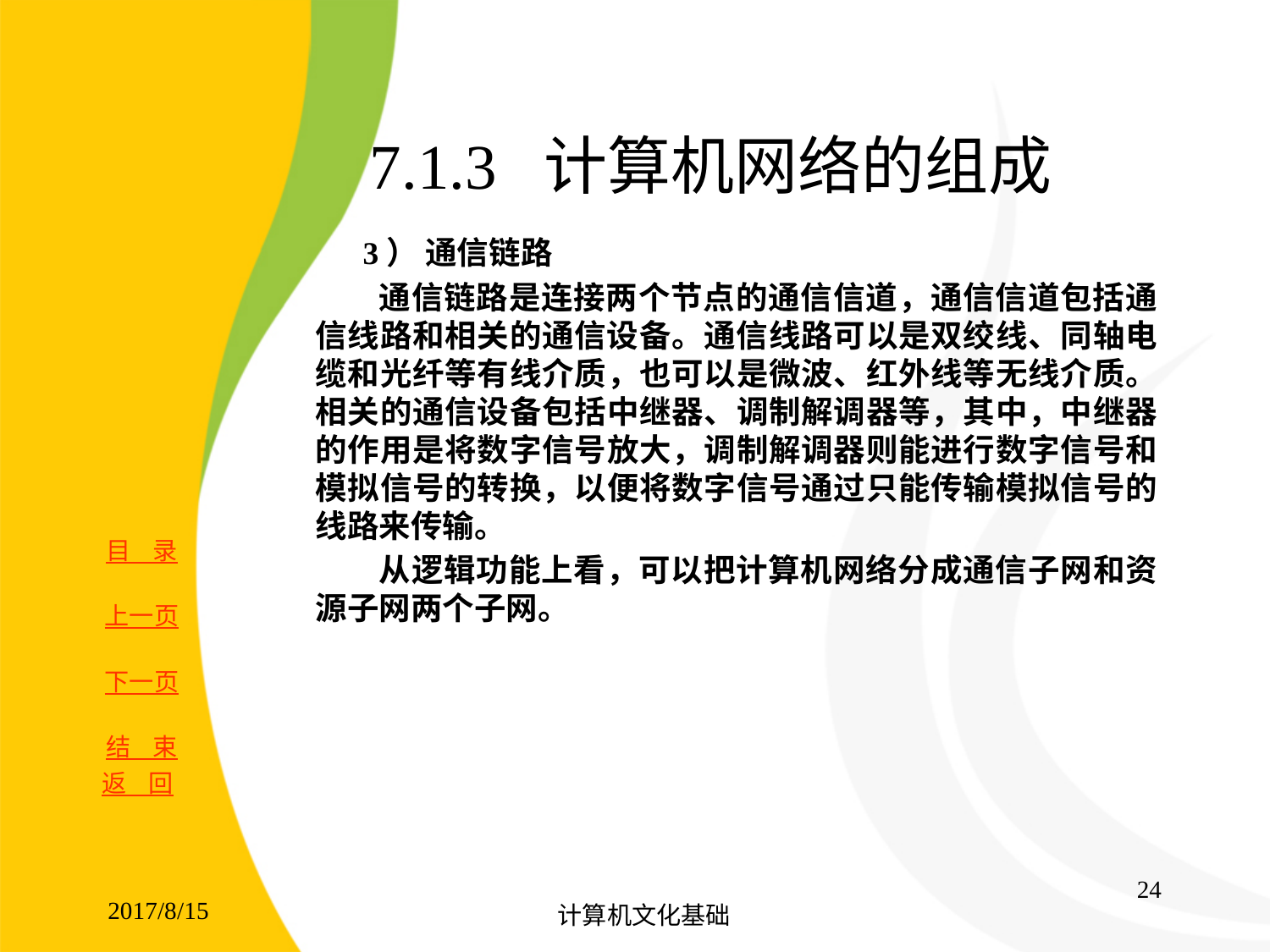

# 7.1.3  计算机网络的组成
                  3） 通信链路
             通信链路是连接两个节点的通信信道，通信信道包括通信线路和相关的通信设备。通信线路可以是双绞线、同轴电缆和光纤等有线介质，也可以是微波、红外线等无线介质。相关的通信设备包括中继器、调制解调器等，其中，中继器的作用是将数字信号放大，调制解调器则能进行数字信号和模拟信号的转换，以便将数字信号通过只能传输模拟信号的线路来传输。
             从逻辑功能上看，可以把计算机网络分成通信子网和资源子网两个子网。
返    回
24
2017/8/15